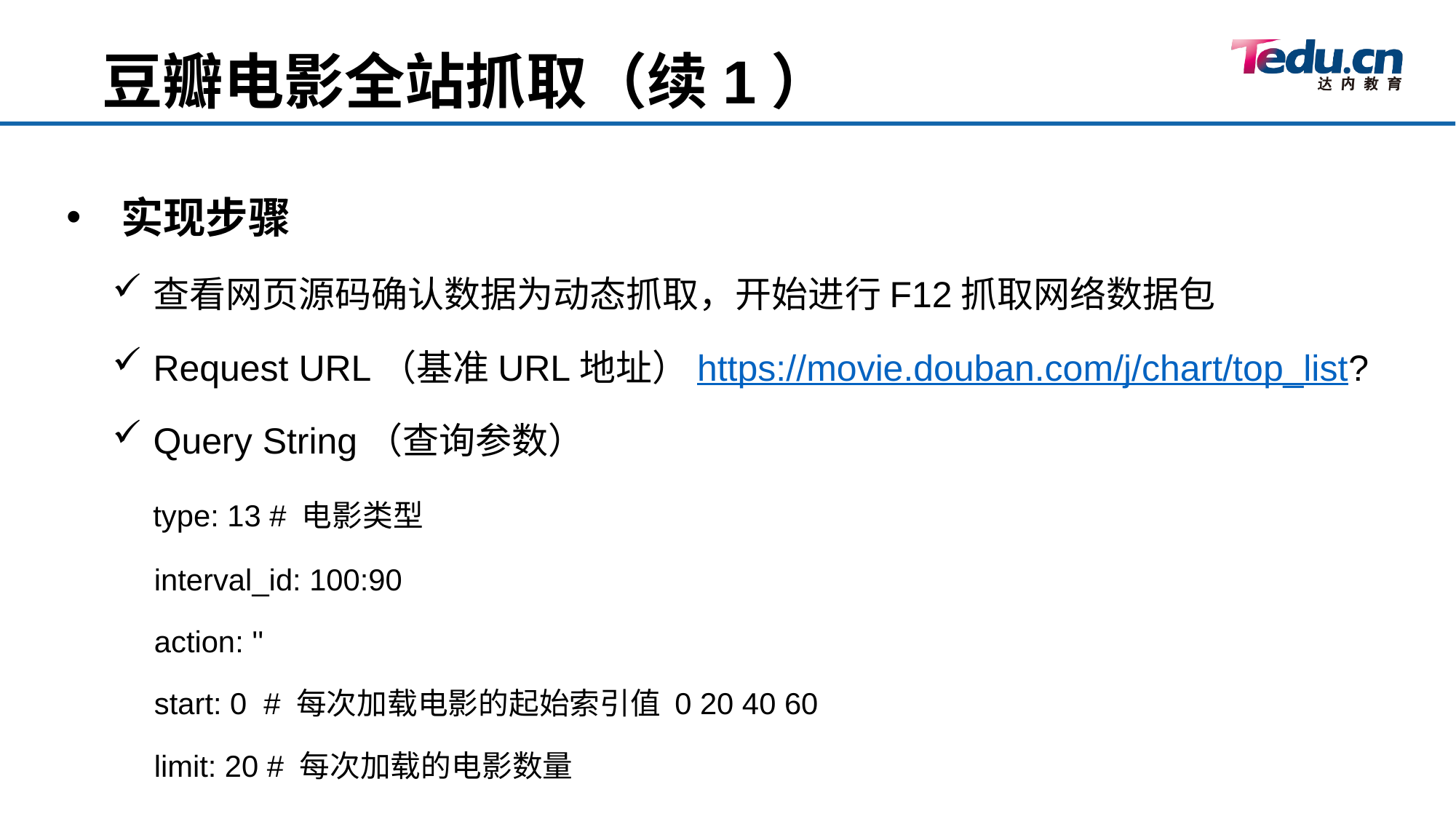

豆瓣电影全站抓取（续1）
实现步骤
查看网页源码确认数据为动态抓取，开始进行F12抓取网络数据包
Request URL（基准URL地址）https://movie.douban.com/j/chart/top_list?
Query String（查询参数）
    type: 13 # 电影类型
     interval_id: 100:90
     action: ''
     start: 0  # 每次加载电影的起始索引值 0 20 40 60
     limit: 20 # 每次加载的电影数量